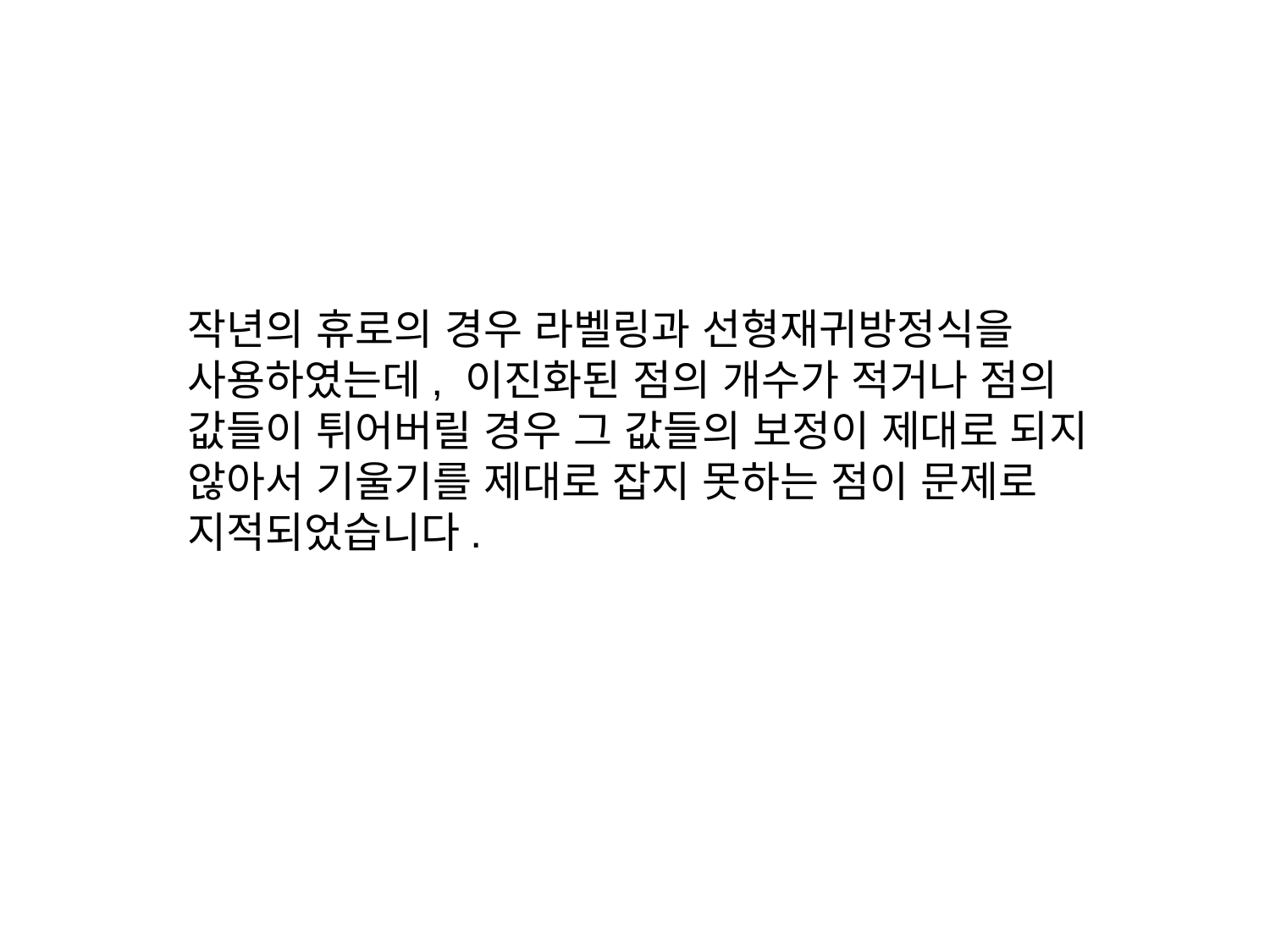

작년의 휴로의 경우 라벨링과 선형재귀방정식을 사용하였는데, 이진화된 점의 개수가 적거나 점의 값들이 튀어버릴 경우 그 값들의 보정이 제대로 되지 않아서 기울기를 제대로 잡지 못하는 점이 문제로 지적되었습니다.